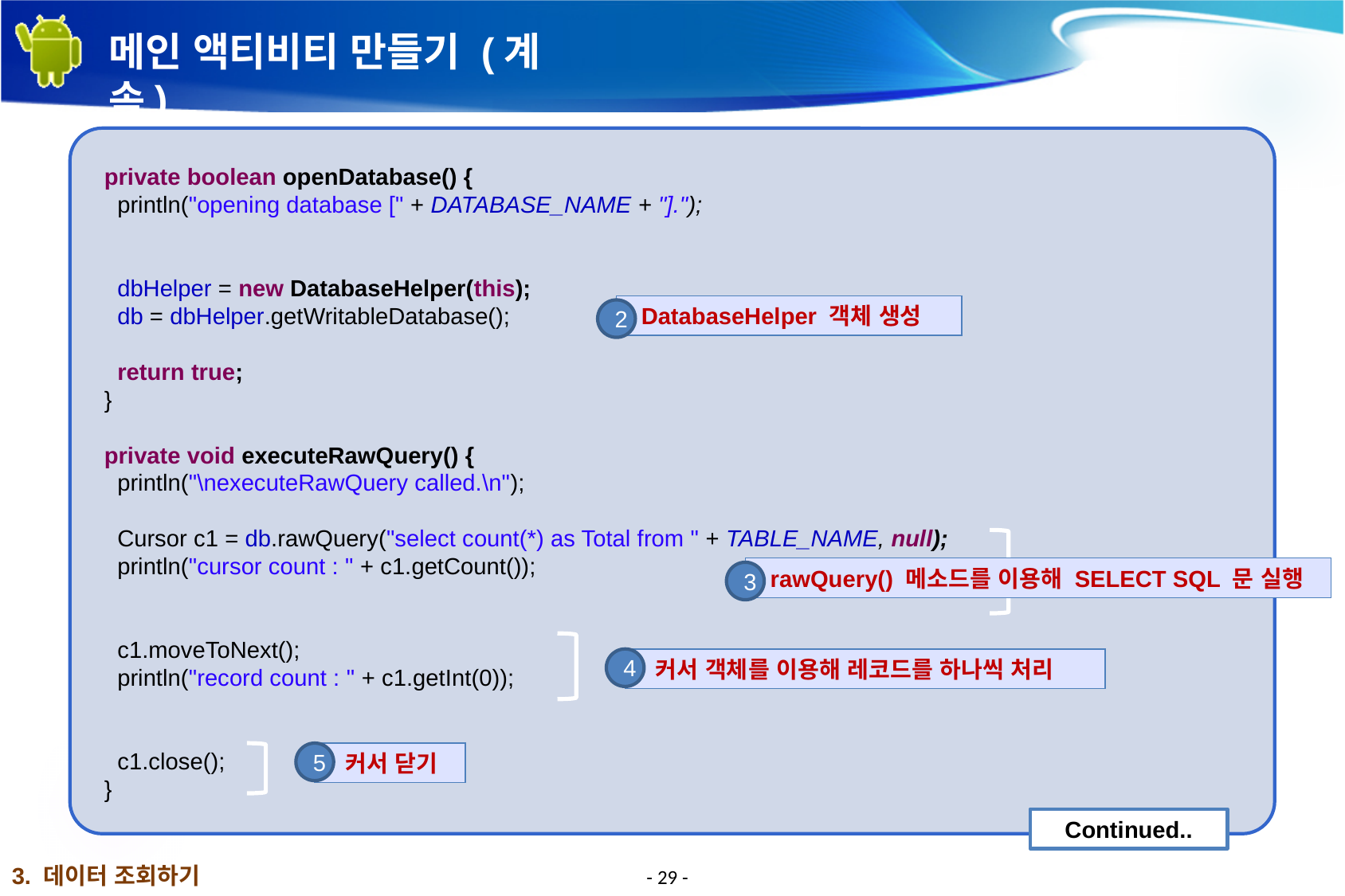

# 메인 액티비티 만들기 (계속)

  private boolean openDatabase() {
    println("opening database [" + DATABASE_NAME + "].");

    dbHelper = new DatabaseHelper(this);
    db = dbHelper.getWritableDatabase();

    return true;
  }

  private void executeRawQuery() {
    println("\nexecuteRawQuery called.\n");

    Cursor c1 = db.rawQuery("select count(*) as Total from " + TABLE_NAME, null);
    println("cursor count : " + c1.getCount());

    c1.moveToNext();
    println("record count : " + c1.getInt(0));

    c1.close();
  }
  DatabaseHelper 객체 생성
2

  rawQuery() 메소드를 이용해 SELECT SQL 문 실행
3

4
  커서 객체를 이용해 레코드를 하나씩 처리

5
  커서 닫기
Continued..
3. 데이터 조회하기